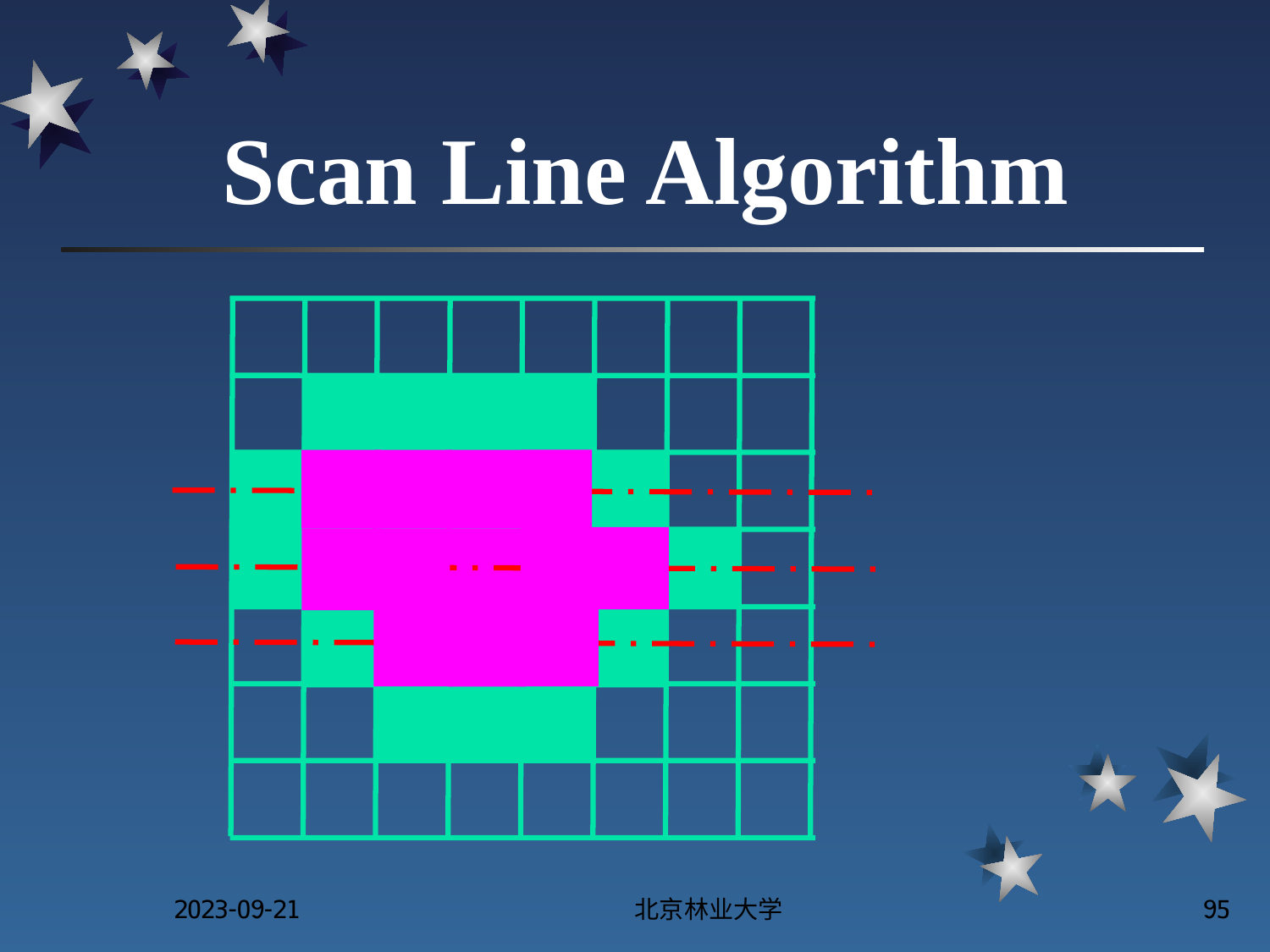

# Scan Line Algorithm

2023-09-21
北京林业大学
95